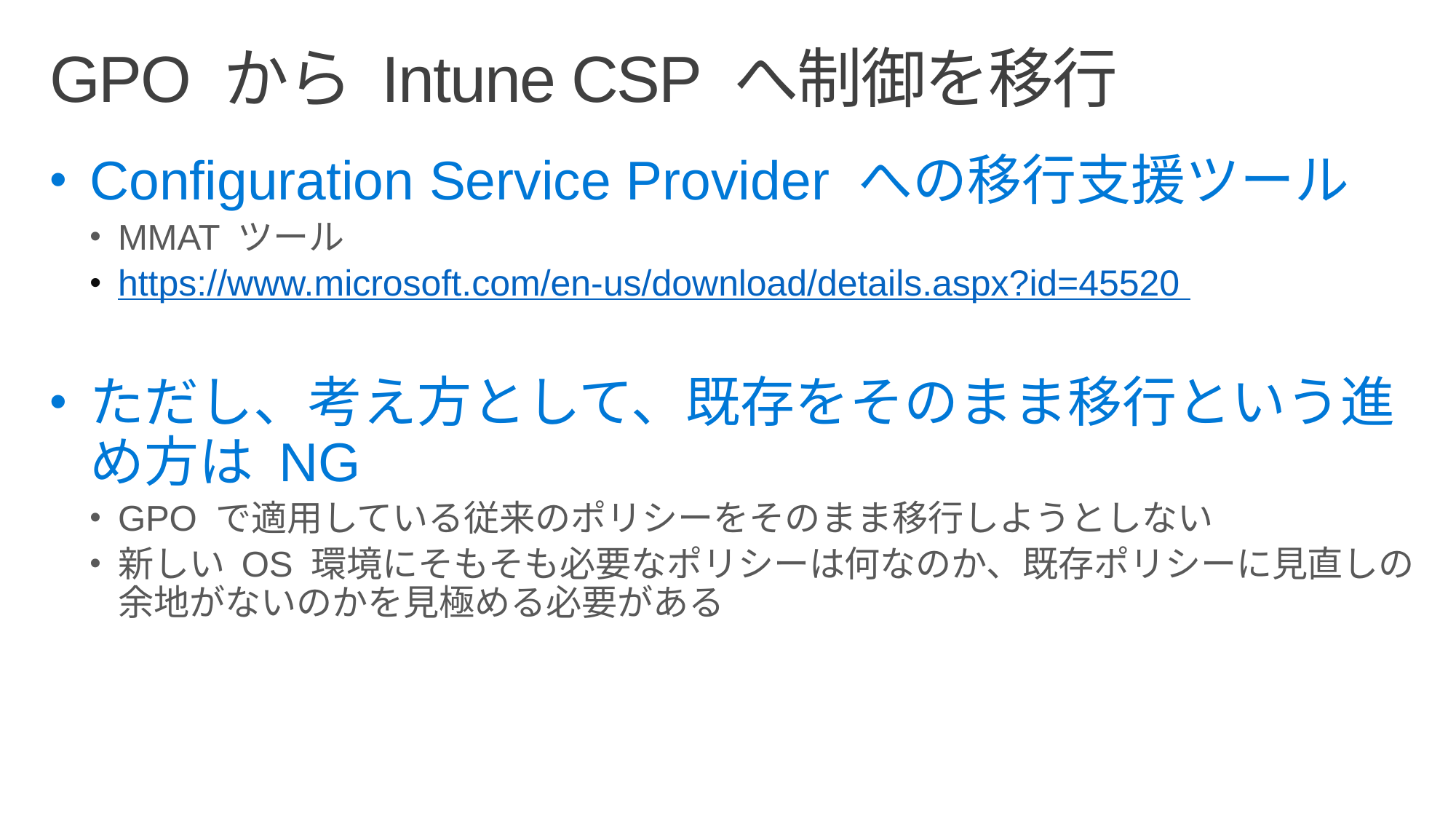

GPO から Intune CSP へ制御を移行
Configuration Service Provider への移行支援ツール
MMAT ツール
https://www.microsoft.com/en-us/download/details.aspx?id=45520

ただし、考え方として、既存をそのまま移行という進め方は NG
GPO で適用している従来のポリシーをそのまま移行しようとしない
新しい OS 環境にそもそも必要なポリシーは何なのか、既存ポリシーに見直しの余地がないのかを見極める必要がある